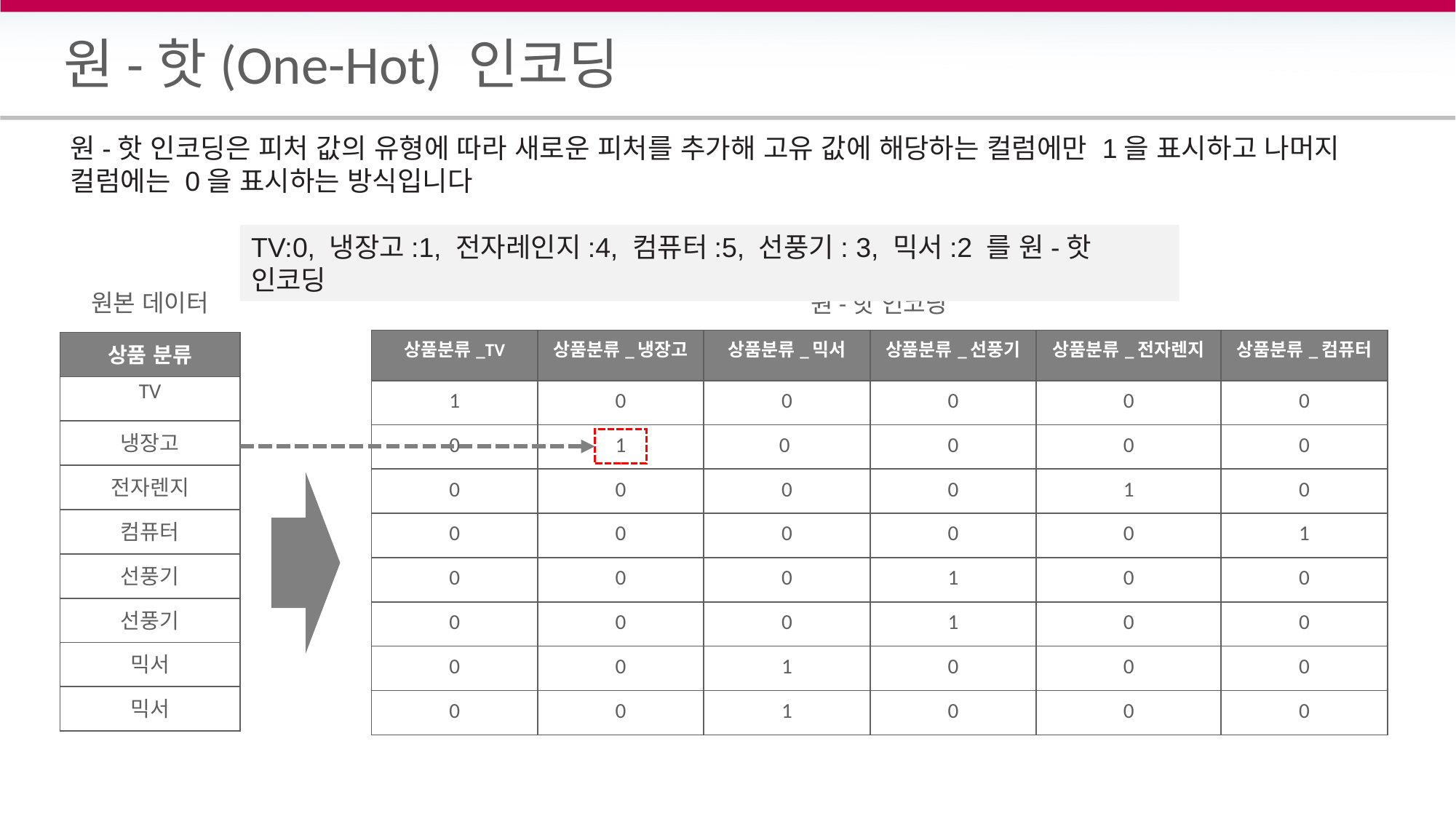

# 원-핫(One-Hot) 인코딩
원-핫 인코딩은 피처 값의 유형에 따라 새로운 피처를 추가해 고유 값에 해당하는 컬럼에만 1을 표시하고 나머지 컬럼에는 0을 표시하는 방식입니다
TV:0, 냉장고:1, 전자레인지:4, 컴퓨터:5, 선풍기: 3, 믹서:2 를 원-핫 인코딩
원본 데이터
원-핫 인코딩
| 상품분류\_TV | 상품분류\_냉장고 | 상품분류\_믹서 | 상품분류\_선풍기 | 상품분류\_전자렌지 | 상품분류\_컴퓨터 |
| --- | --- | --- | --- | --- | --- |
| 1 | 0 | 0 | 0 | 0 | 0 |
| 0 | 1 | 0 | 0 | 0 | 0 |
| 0 | 0 | 0 | 0 | 1 | 0 |
| 0 | 0 | 0 | 0 | 0 | 1 |
| 0 | 0 | 0 | 1 | 0 | 0 |
| 0 | 0 | 0 | 1 | 0 | 0 |
| 0 | 0 | 1 | 0 | 0 | 0 |
| 0 | 0 | 1 | 0 | 0 | 0 |
| 상품 분류 |
| --- |
| TV |
| 냉장고 |
| 전자렌지 |
| 컴퓨터 |
| 선풍기 |
| 선풍기 |
| 믹서 |
| 믹서 |